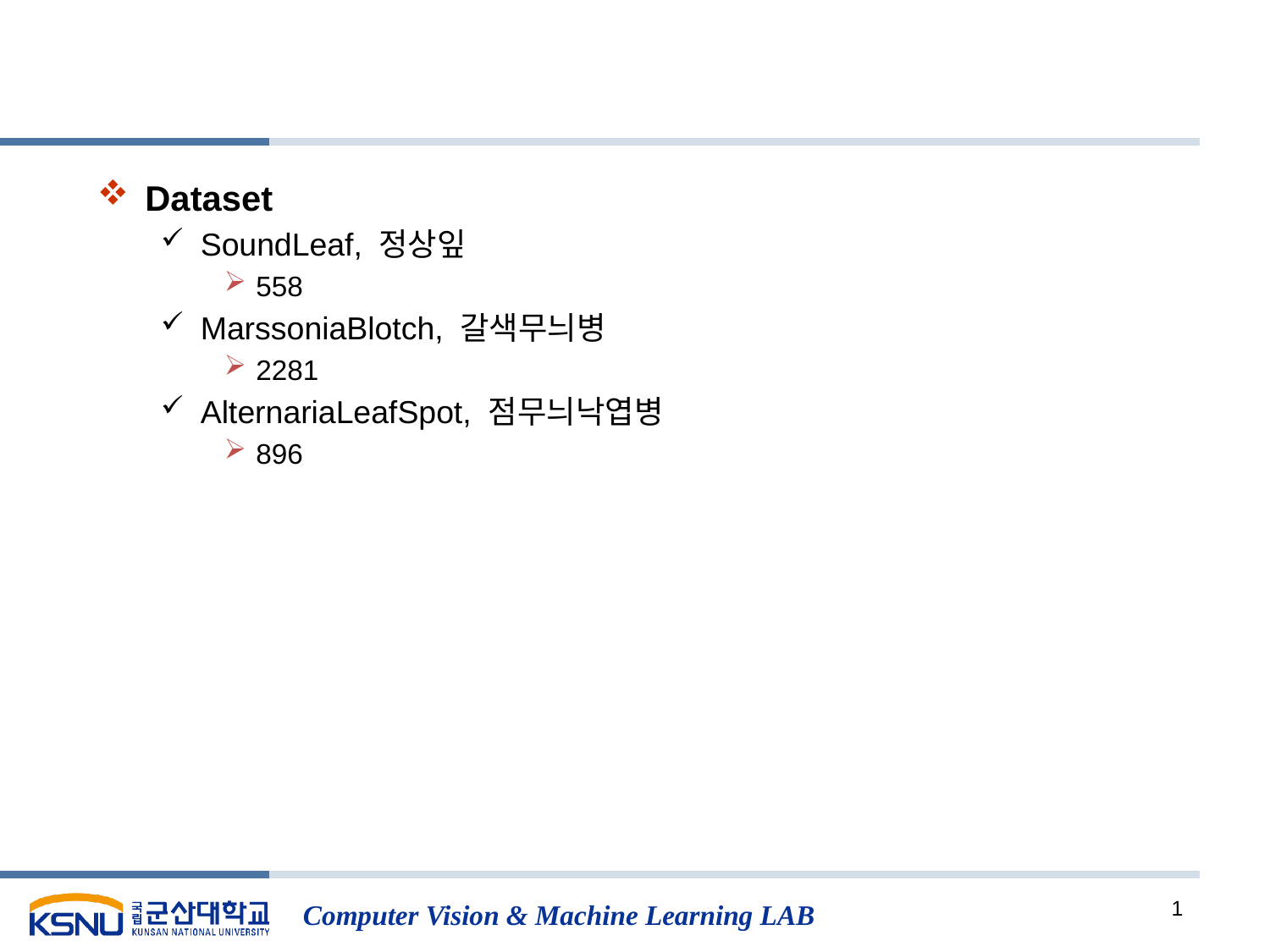

#
Dataset
SoundLeaf, 정상잎
558
MarssoniaBlotch, 갈색무늬병
2281
AlternariaLeafSpot, 점무늬낙엽병
896

1